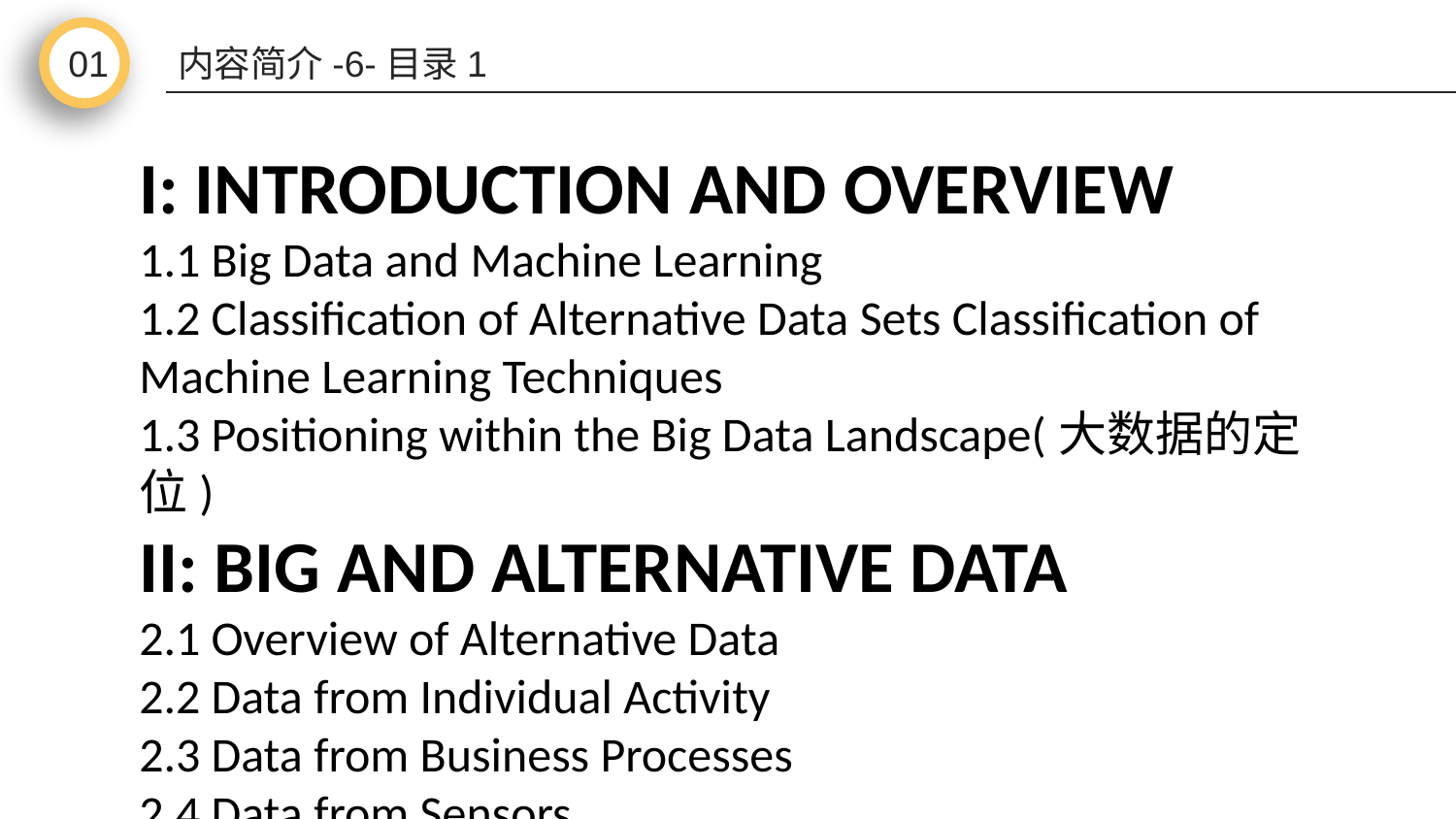

01
内容简介-6-目录1
I: INTRODUCTION AND OVERVIEW
1.1 Big Data and Machine Learning
1.2 Classification of Alternative Data Sets Classification of Machine Learning Techniques
1.3 Positioning within the Big Data Landscape(大数据的定位)
II: BIG AND ALTERNATIVE DATA
2.1 Overview of Alternative Data
2.2 Data from Individual Activity
2.3 Data from Business Processes
2.4 Data from Sensors